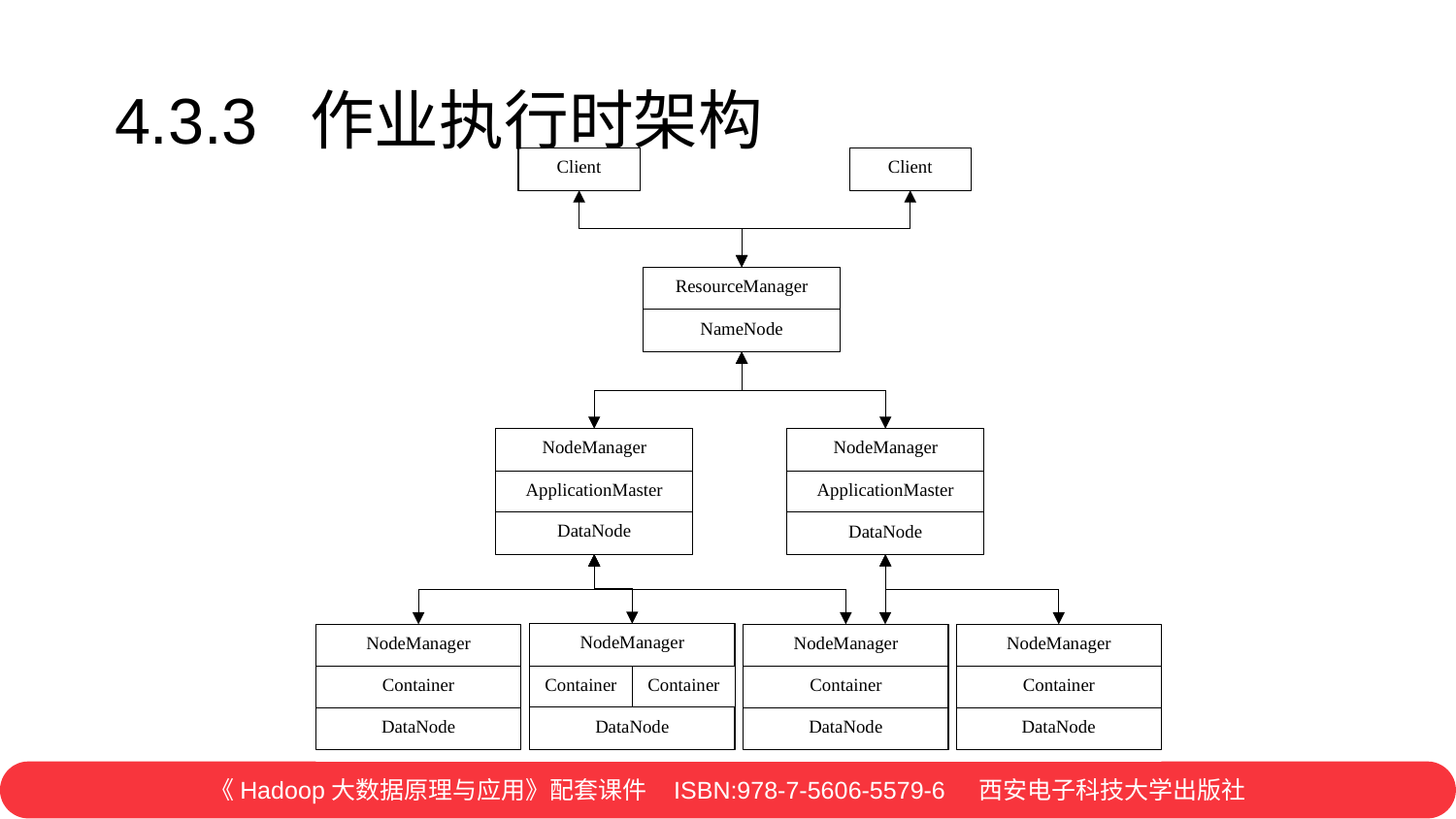

# 4.3.3  作业执行时架构

Client
Client
ResourceManager
NameNode
NodeManager
NodeManager
ApplicationMaster
ApplicationMaster
DataNode
DataNode
NodeManager
NodeManager
NodeManager
NodeManager
Container
Container
Container
Container
Container
DataNode
DataNode
DataNode
DataNode